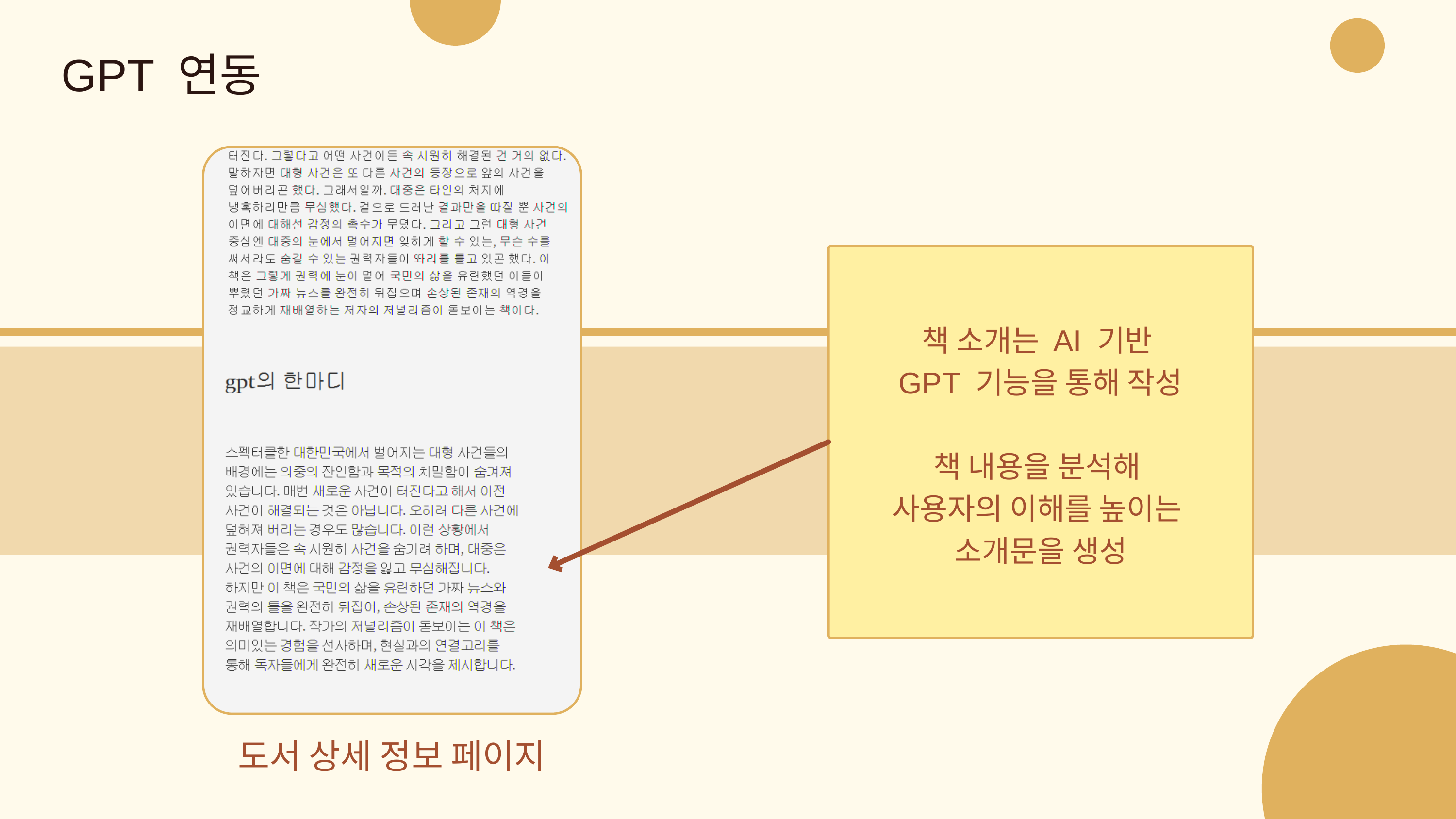

GPT 연동

책 소개는 AI 기반
GPT 기능을 통해 작성

책 내용을 분석해
사용자의 이해를 높이는
소개문을 생성

도서 상세 정보 페이지